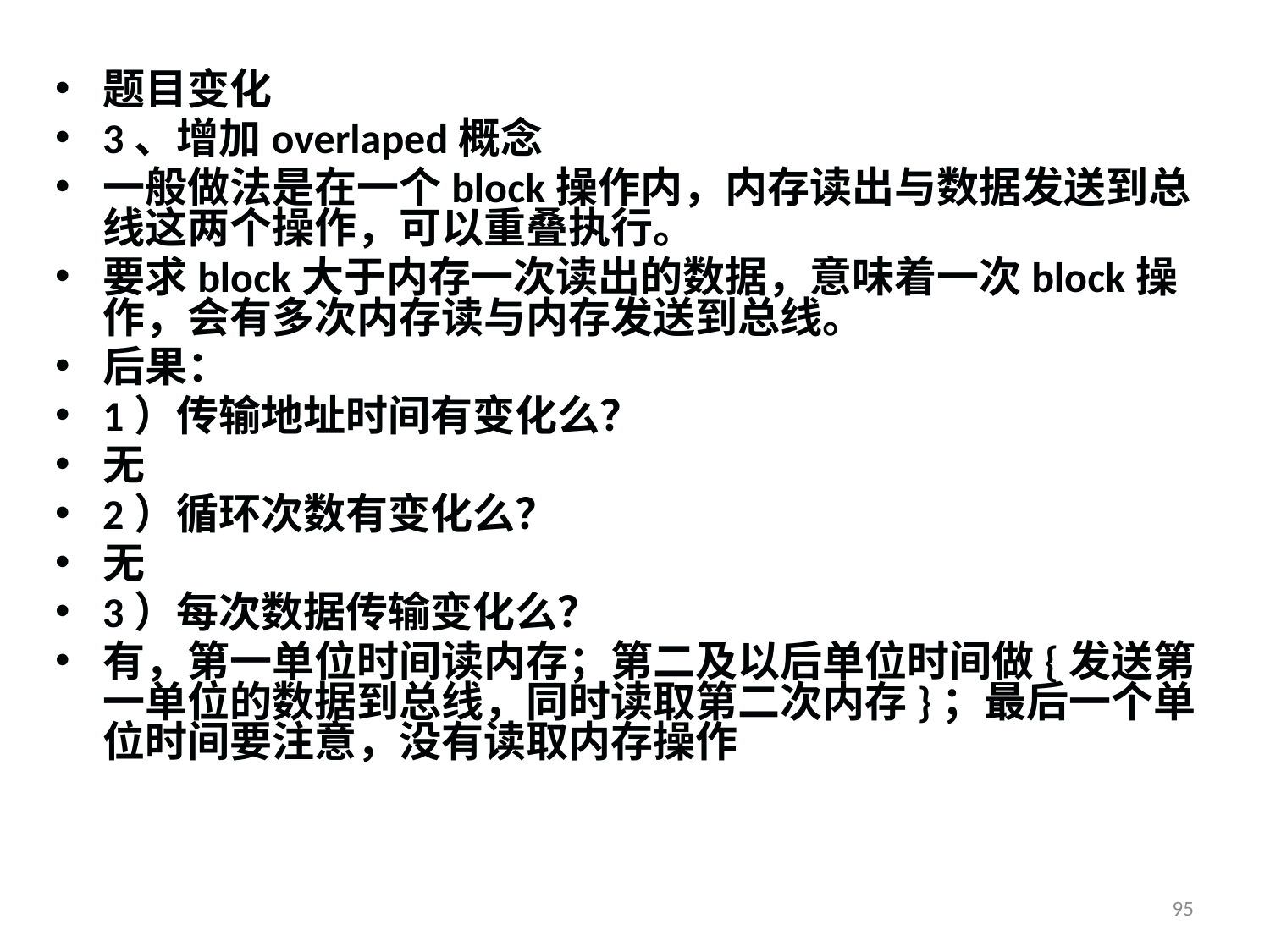

题目变化
3、增加overlaped概念
一般做法是在一个block操作内，内存读出与数据发送到总线这两个操作，可以重叠执行。
要求block大于内存一次读出的数据，意味着一次block操作，会有多次内存读与内存发送到总线。
后果：
1）传输地址时间有变化么？
无
2）循环次数有变化么？
无
3）每次数据传输变化么？
有，第一单位时间读内存；第二及以后单位时间做{发送第一单位的数据到总线，同时读取第二次内存}；最后一个单位时间要注意，没有读取内存操作
95